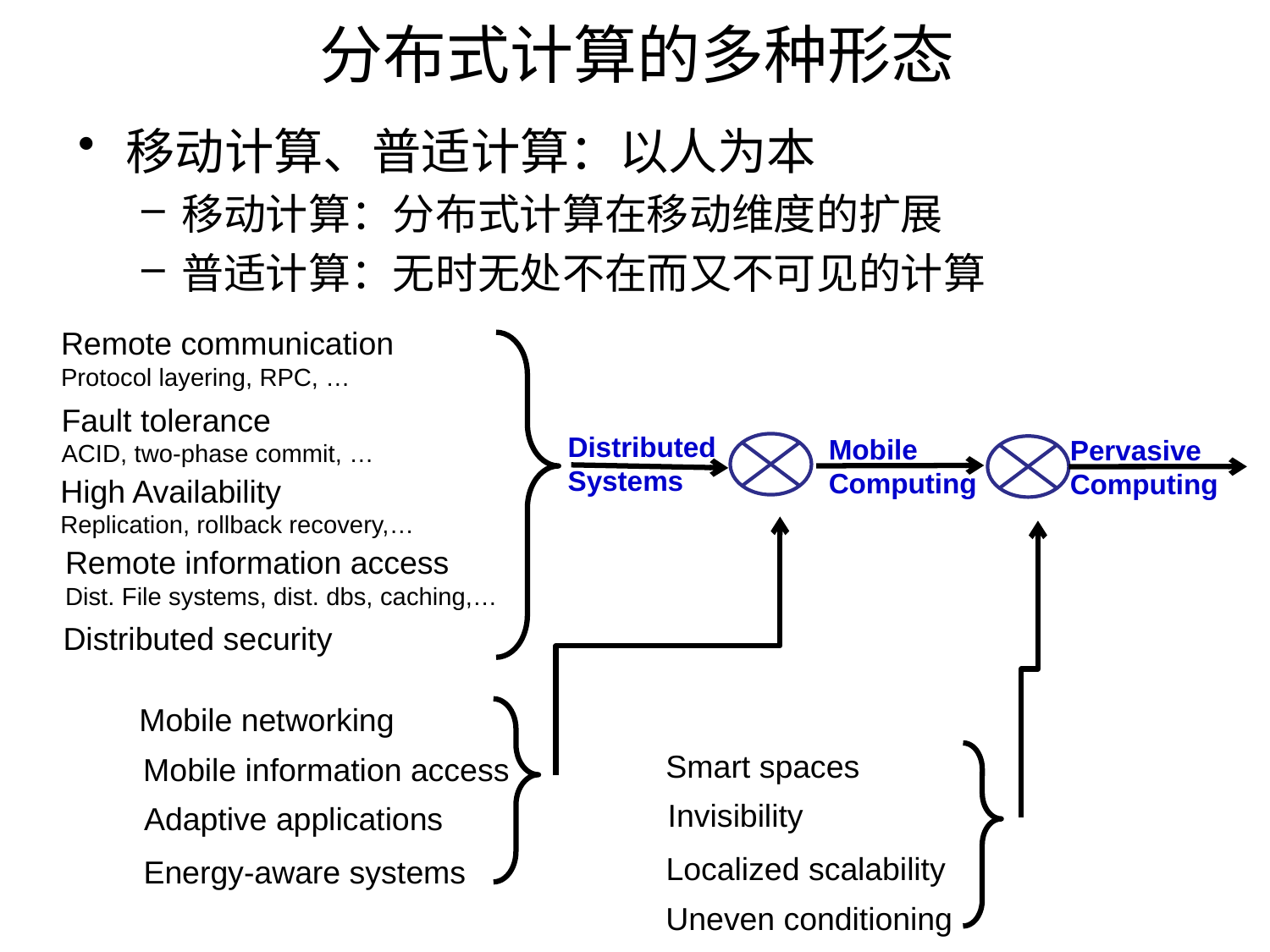

# 分布式计算的多种形态
移动计算、普适计算：以人为本
移动计算：分布式计算在移动维度的扩展
普适计算：无时无处不在而又不可见的计算

Remote communication
Protocol layering, RPC, …

Fault tolerance
ACID, two-phase commit, …
Distributed
Systems
Mobile
Computing
Pervasive
Computing

High Availability
Replication, rollback recovery,…
Remote information access
Dist. File systems, dist. dbs, caching,…
Distributed security
Mobile networking

Smart spaces

Mobile information access
Invisibility
Adaptive applications
Localized scalability
Energy-aware systems
Uneven conditioning